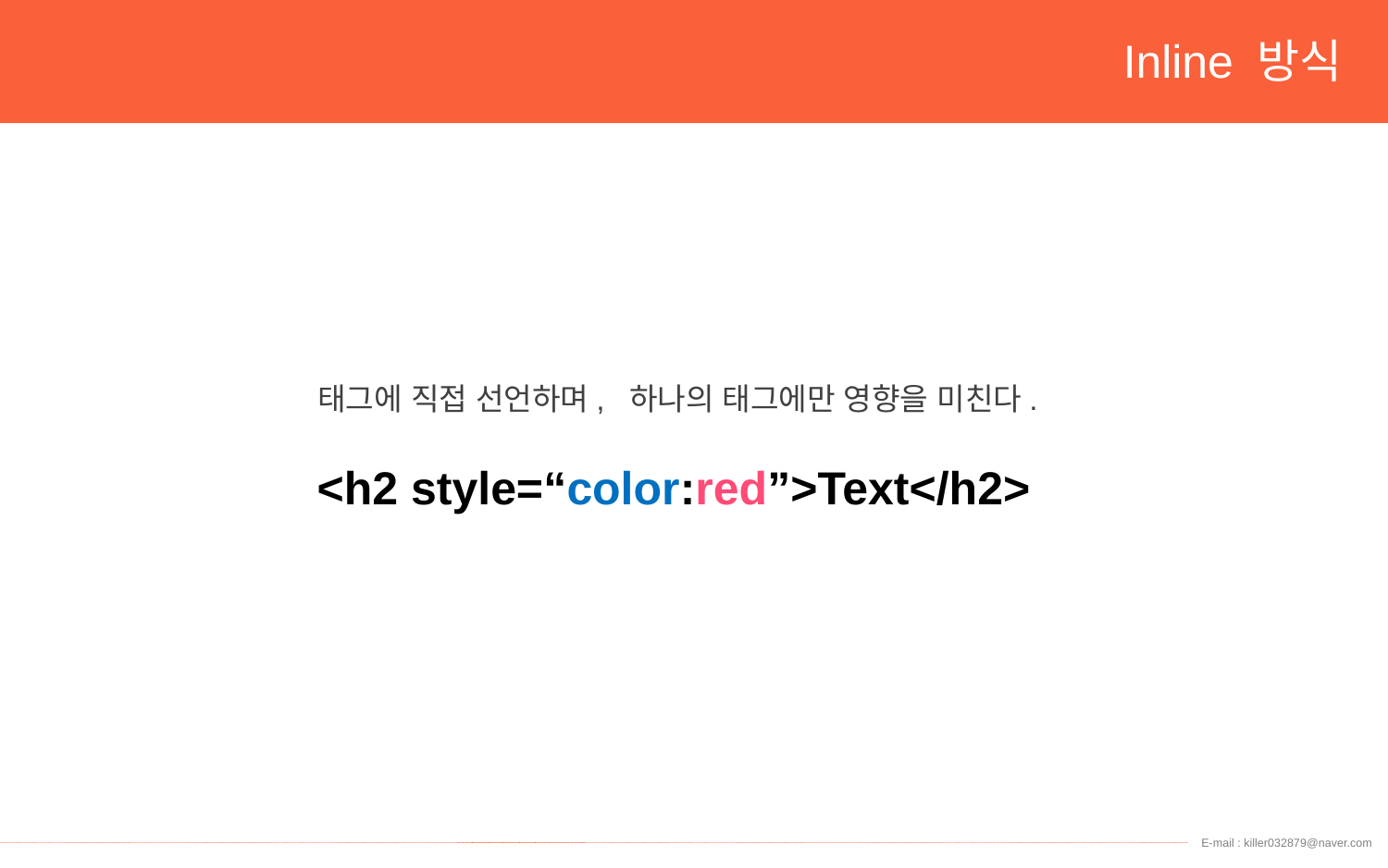

Inline 방식
태그에 직접 선언하며,  하나의 태그에만 영향을 미친다.
<h2 style=“color:red”>Text</h2>